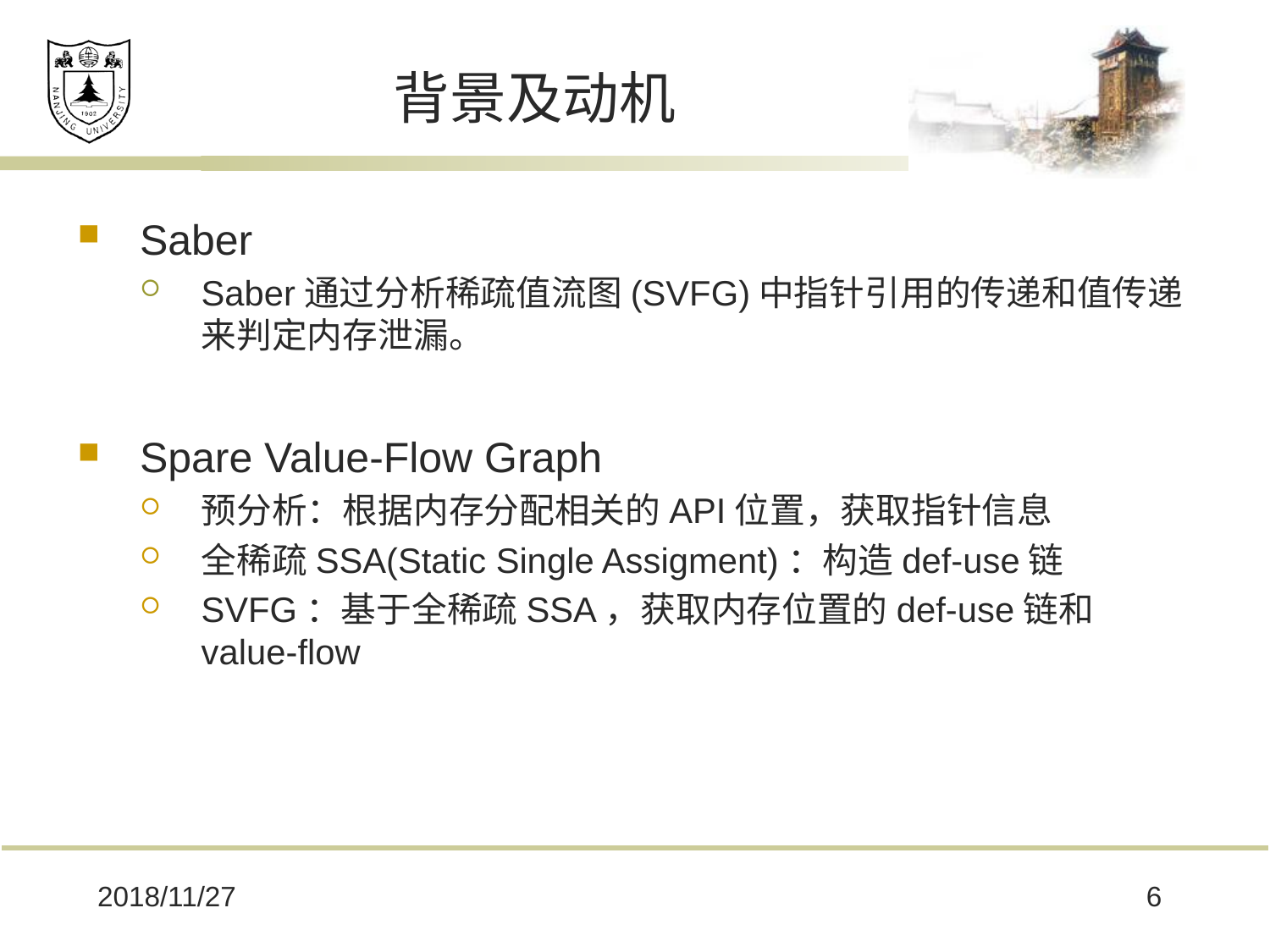

# 背景及动机
Saber
Saber通过分析稀疏值流图(SVFG)中指针引用的传递和值传递来判定内存泄漏。

Spare Value-Flow Graph
预分析：根据内存分配相关的API位置，获取指针信息
全稀疏SSA(Static Single Assigment)：构造def-use链
SVFG：基于全稀疏SSA，获取内存位置的def-use链和value-flow

2018/11/27
6